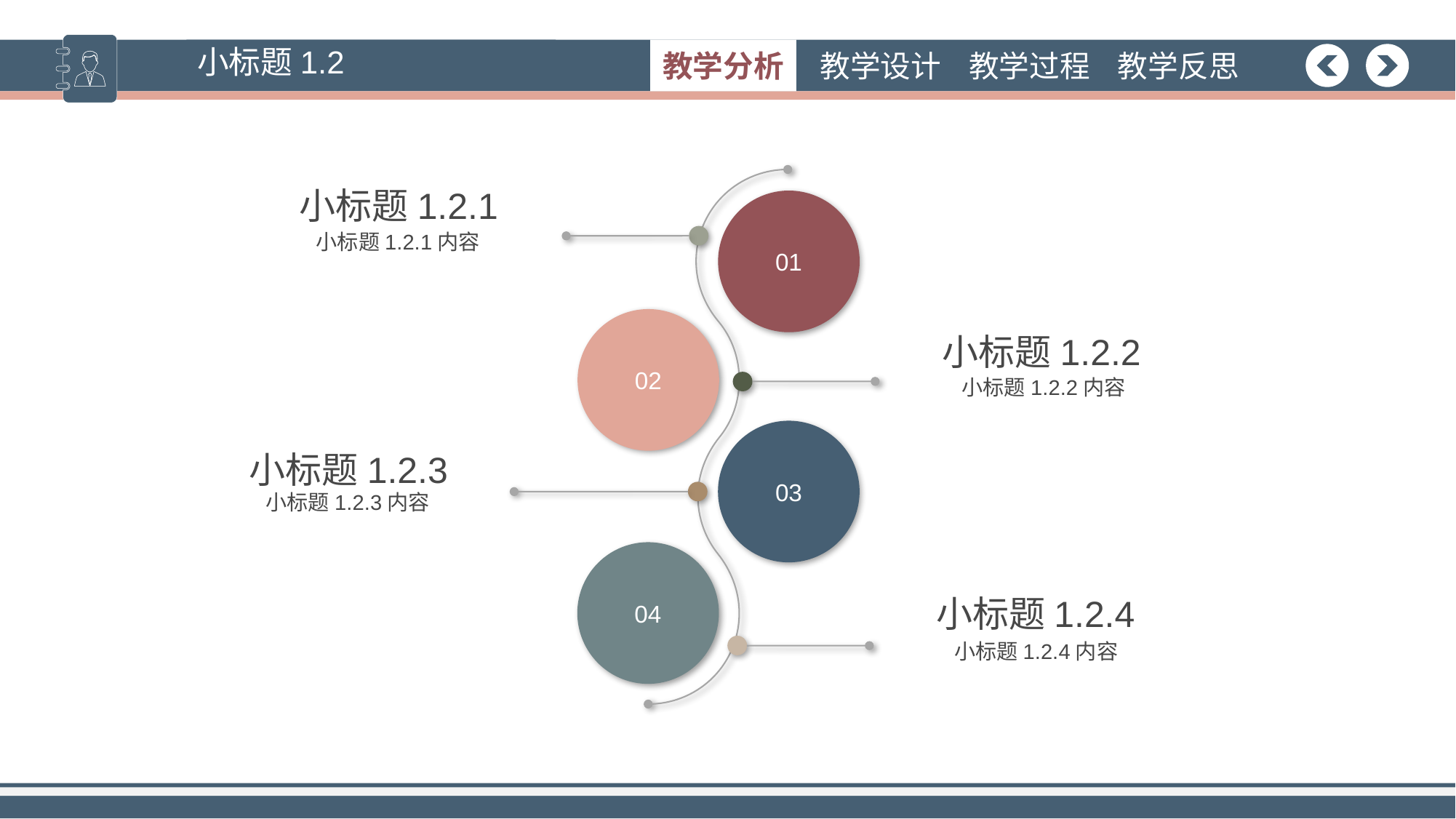

小标题1.2
小标题1.2.1

01
小标题1.2.1内容

小标题1.2.2
02
小标题1.2.2内容

03
小标题1.2.3
小标题1.2.3内容

04
小标题1.2.4
小标题1.2.4内容